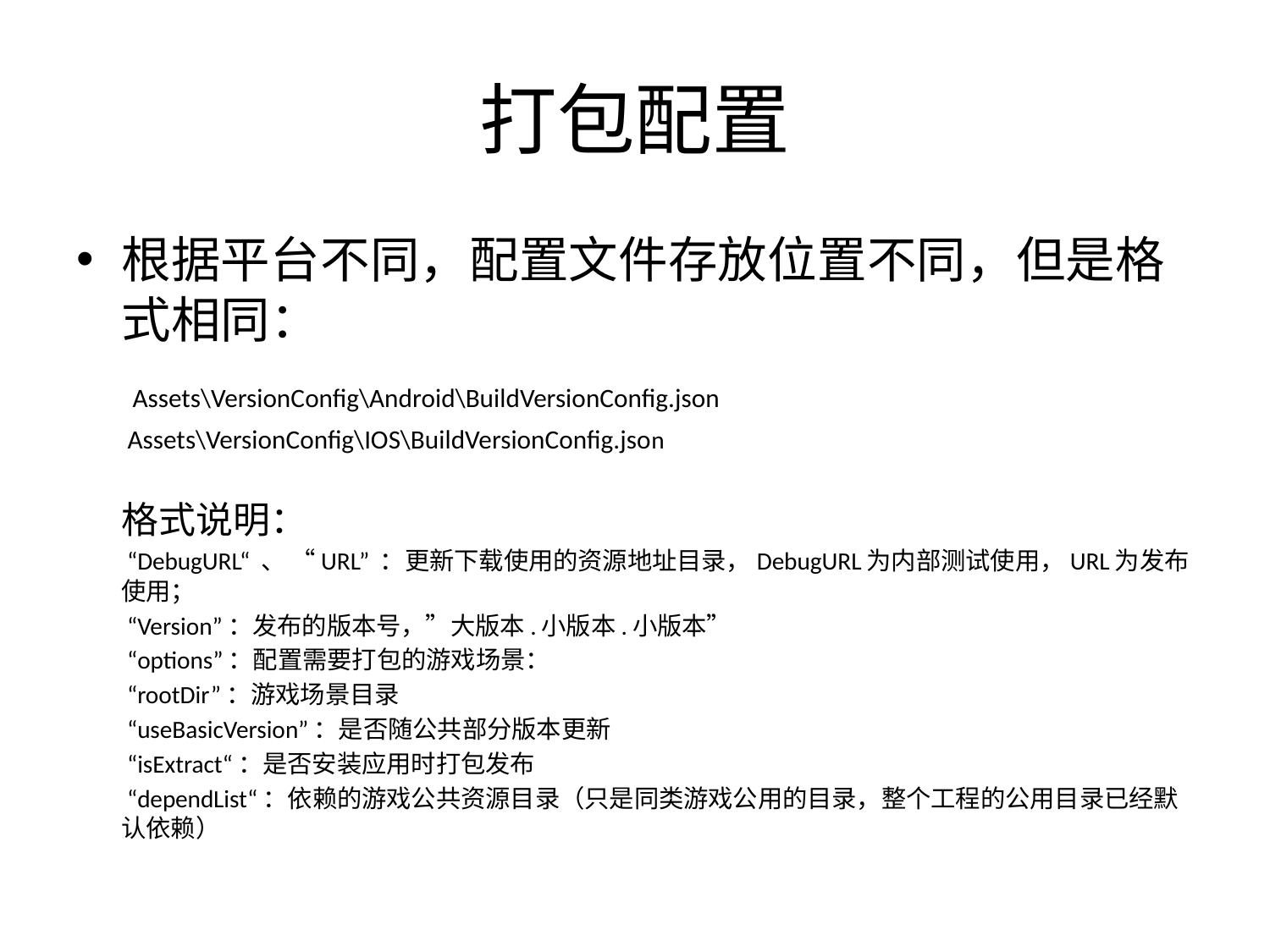

# 打包配置
根据平台不同，配置文件存放位置不同，但是格式相同：
		 Assets\VersionConfig\Android\BuildVersionConfig.json
		 Assets\VersionConfig\IOS\BuildVersionConfig.json

	格式说明：
		 “DebugURL“ 、 “URL” ：更新下载使用的资源地址目录，DebugURL为内部测试使用，URL为发布使用；
		 “Version”：发布的版本号，”大版本.小版本.小版本”
		 “options”：配置需要打包的游戏场景：
			 “rootDir”：游戏场景目录
			 “useBasicVersion”：是否随公共部分版本更新
			 “isExtract“：是否安装应用时打包发布
			 “dependList“：依赖的游戏公共资源目录（只是同类游戏公用的目录，整个工程的公用目录已经默认依赖）